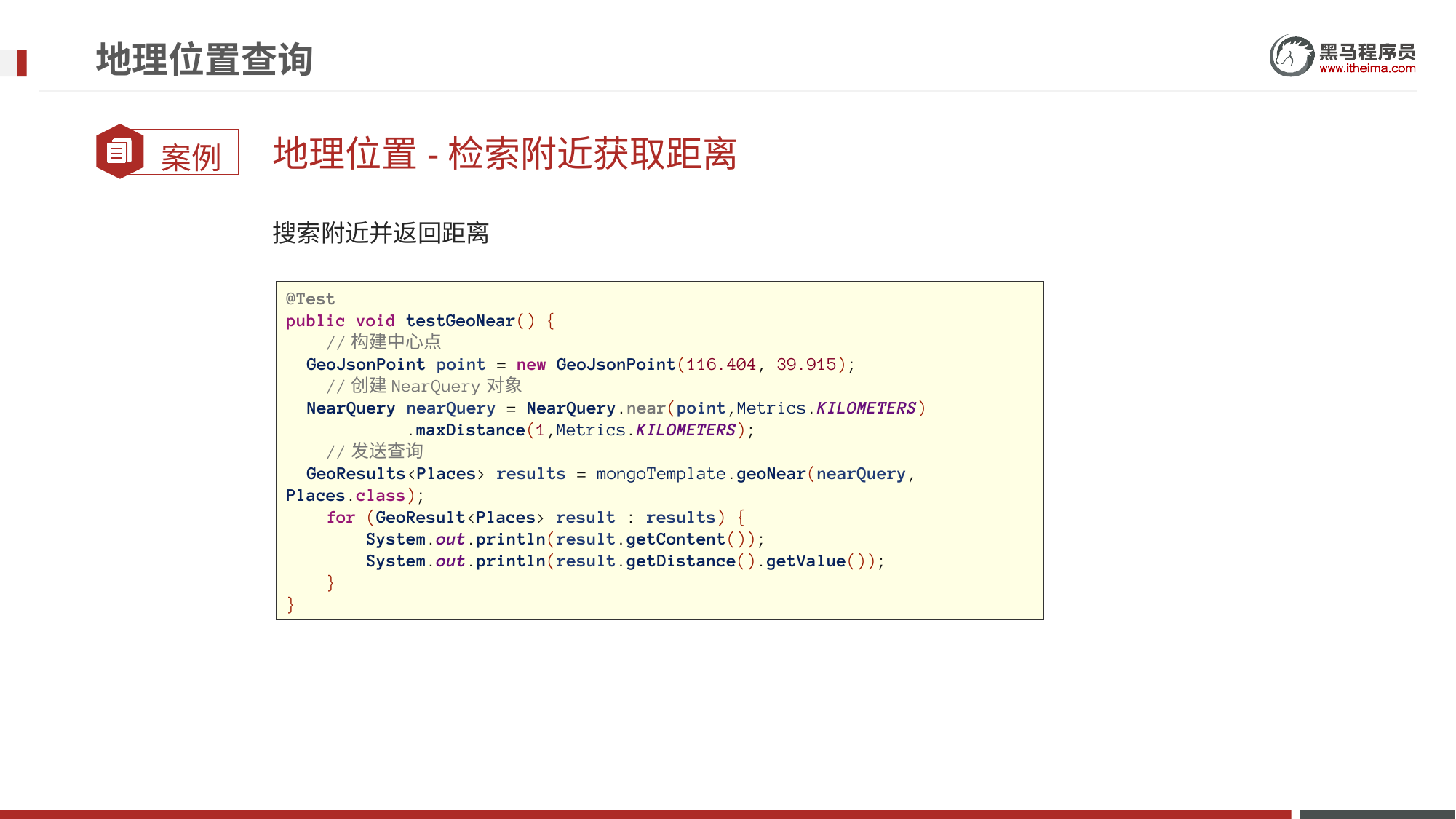

# 地理位置查询
地理位置-检索附近获取距离
搜索附近并返回距离
@Test
public void testGeoNear() {
    //构建中心点
    GeoJsonPoint point = new GeoJsonPoint(116.404, 39.915);
    //创建NearQuery对象
    NearQuery nearQuery = NearQuery.near(point,Metrics.KILOMETERS)
            .maxDistance(1,Metrics.KILOMETERS);
    //发送查询
    GeoResults<Places> results = mongoTemplate.geoNear(nearQuery, Places.class);
    for (GeoResult<Places> result : results) {
        System.out.println(result.getContent());
        System.out.println(result.getDistance().getValue());
    }
}